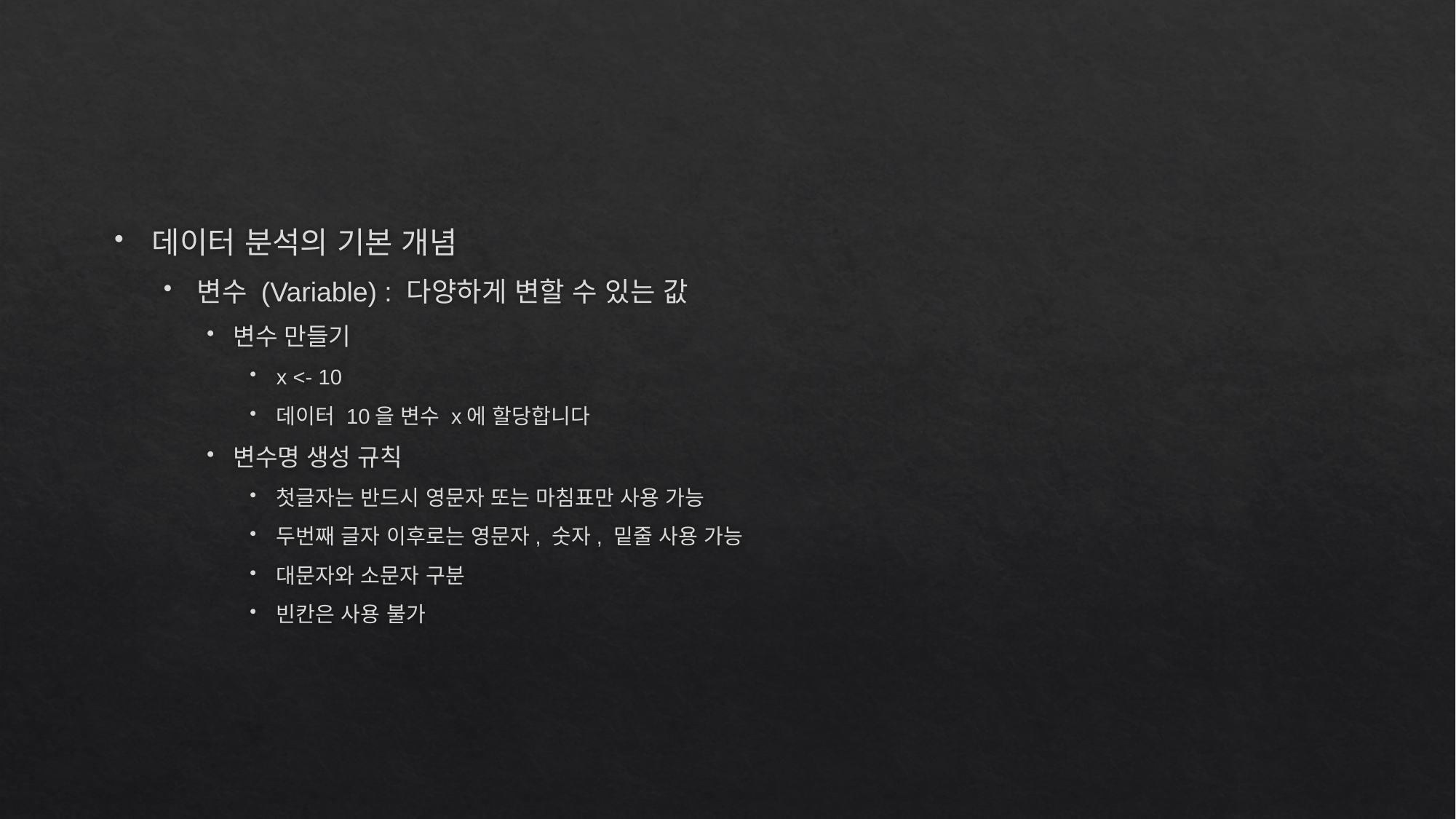

#
데이터 분석의 기본 개념
변수 (Variable) : 다양하게 변할 수 있는 값
변수 만들기
x <- 10
데이터 10을 변수 x에 할당합니다
변수명 생성 규칙
첫글자는 반드시 영문자 또는 마침표만 사용 가능
두번째 글자 이후로는 영문자, 숫자, 밑줄 사용 가능
대문자와 소문자 구분
빈칸은 사용 불가